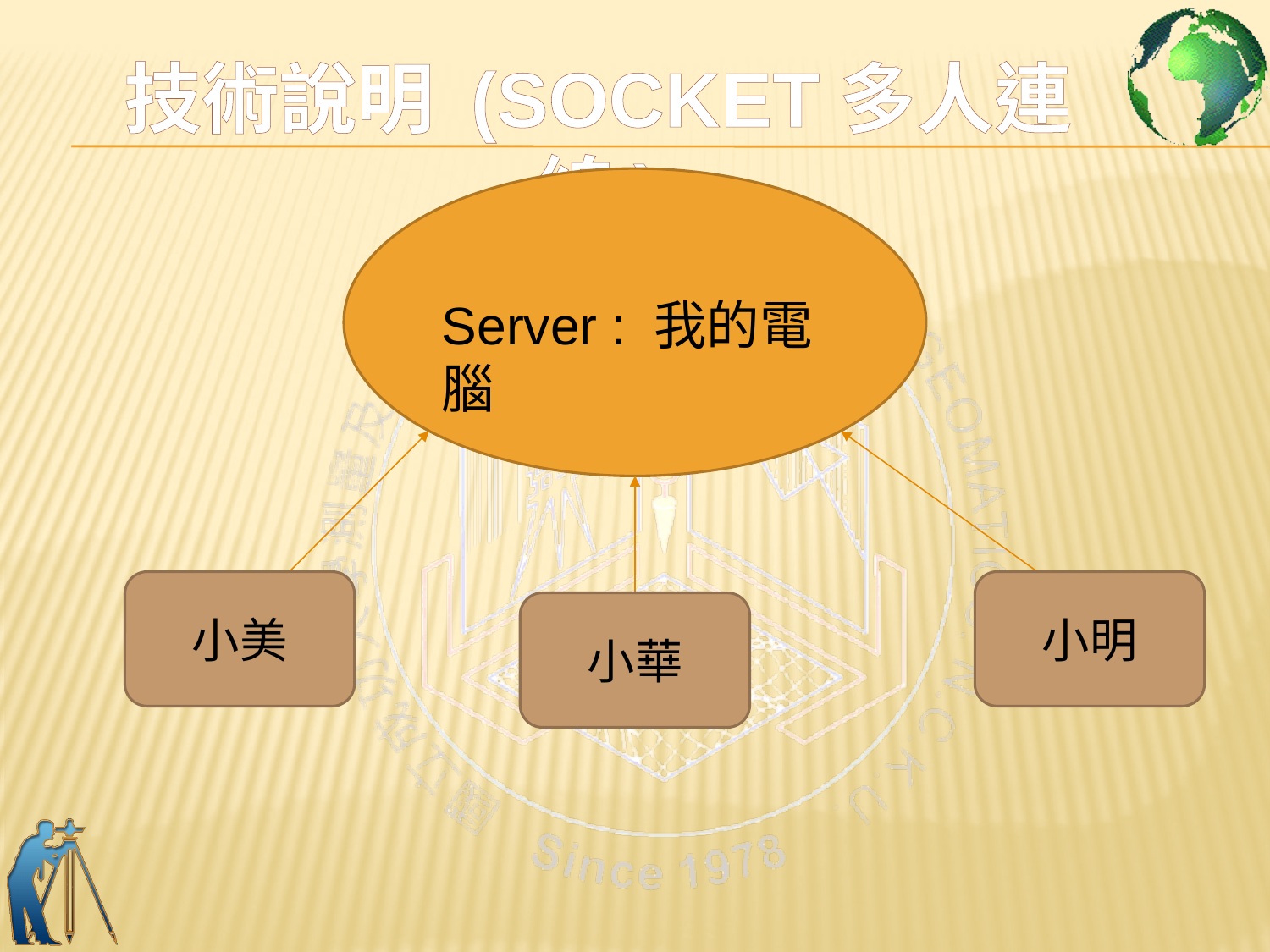

技術說明 (SOCKET多人連線)

Server : 我的電腦

小美
小明
小華